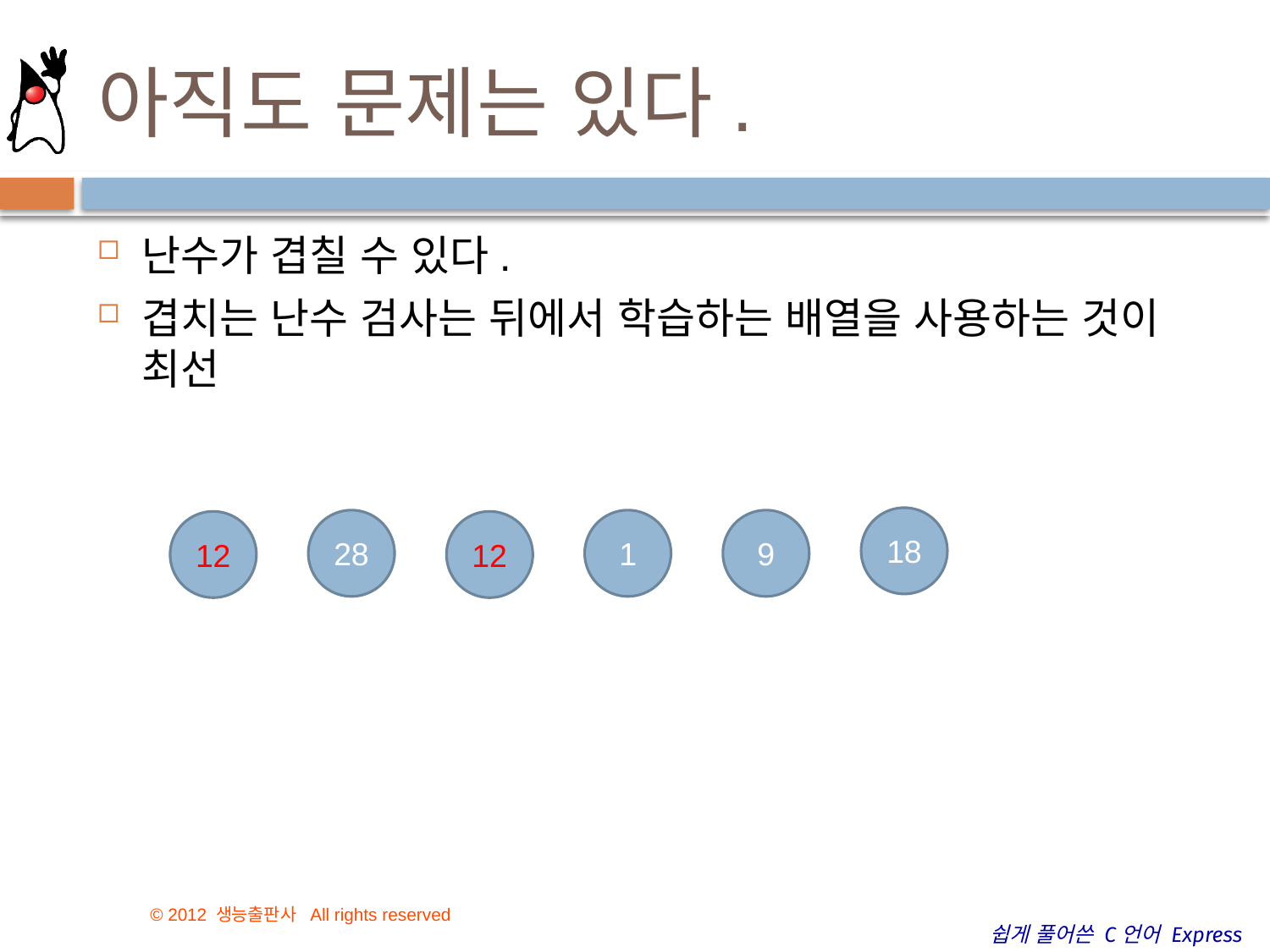

# 아직도 문제는 있다.
난수가 겹칠 수 있다.
겹치는 난수 검사는 뒤에서 학습하는 배열을 사용하는 것이 최선
18
9
1
28
12
12